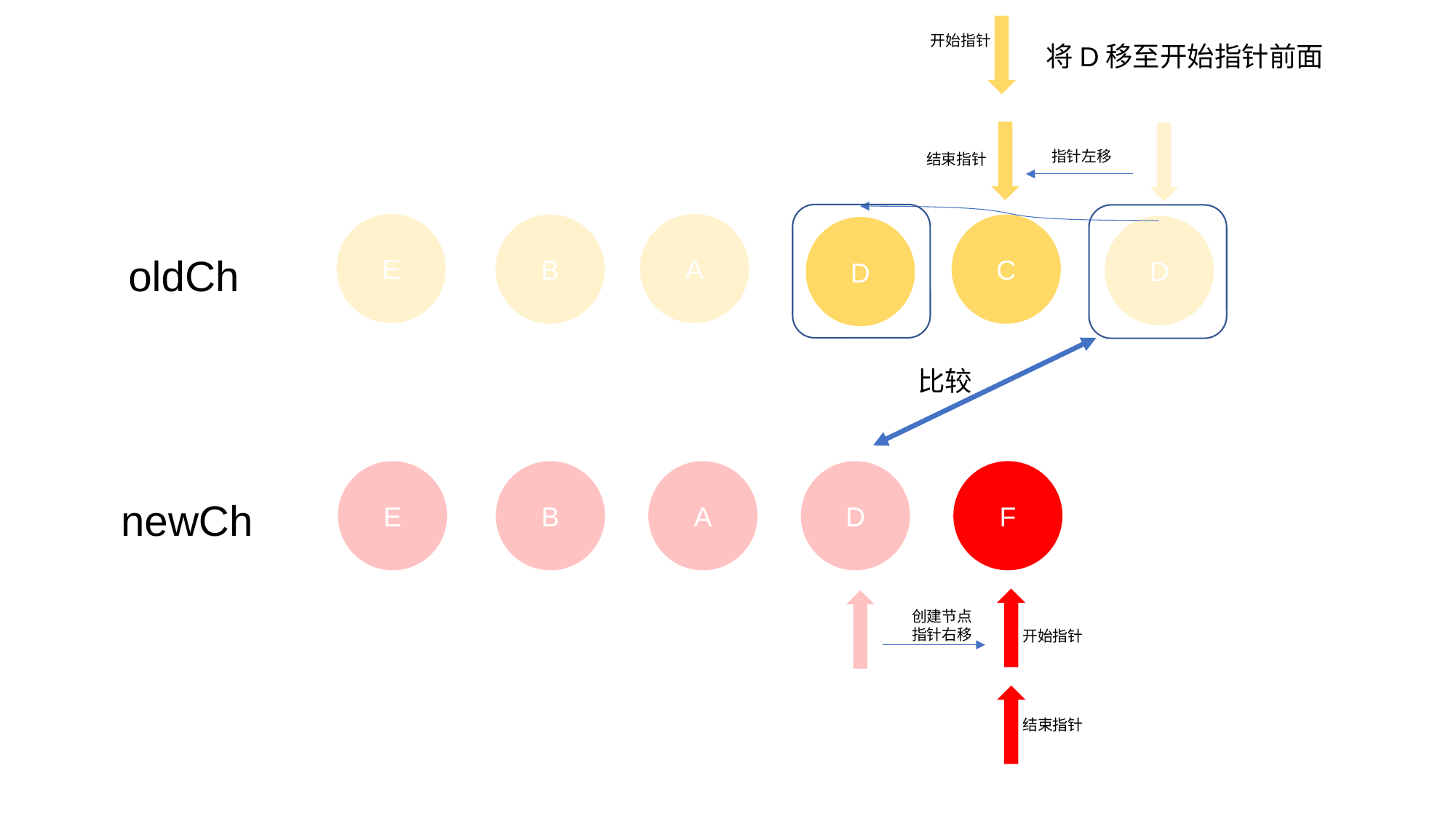

开始指针
将D移至开始指针前面

指针左移
结束指针

E
A
B
C
D
D
oldCh
比较
E
B
A
D
F
newCh

创建节点
指针右移
开始指针

结束指针